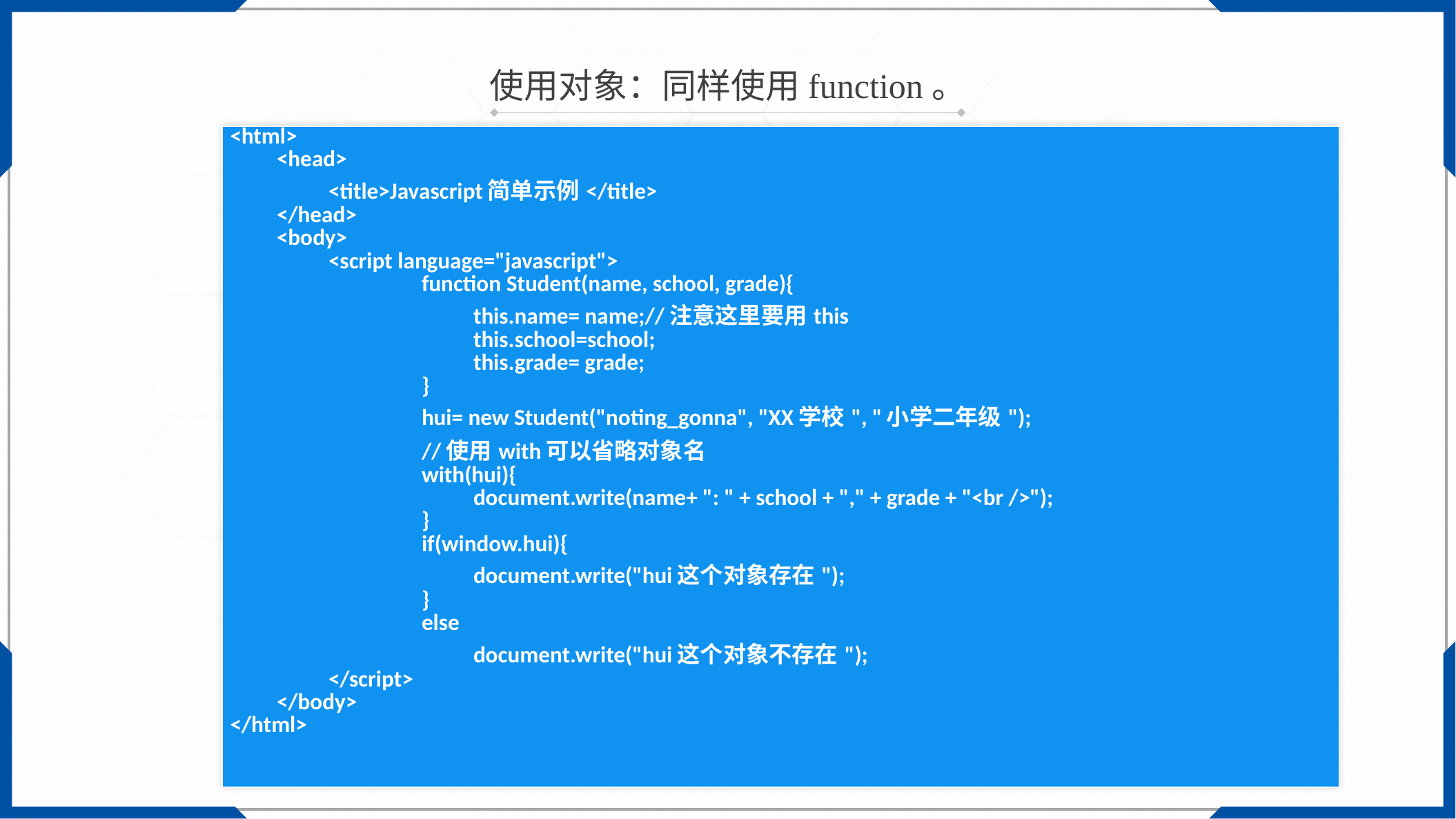

使用对象：同样使用function。
| <html>            <head>                      <title>Javascript简单示例</title>            </head>            <body>                      <script language="javascript">                                        function Student(name, school, grade){                                                  this.name= name;//注意这里要用this                                                  this.school=school;                                                  this.grade= grade;                                        }                                        hui= new Student("noting\_gonna", "XX学校", "小学二年级");                                        //使用with可以省略对象名                                        with(hui){                                                  document.write(name+ ": " + school + "," + grade + "<br />");                                        }                                        if(window.hui){                                                  document.write("hui这个对象存在");                                        }                                        else                                                  document.write("hui这个对象不存在");                      </script>            </body>   </html> |
| --- |